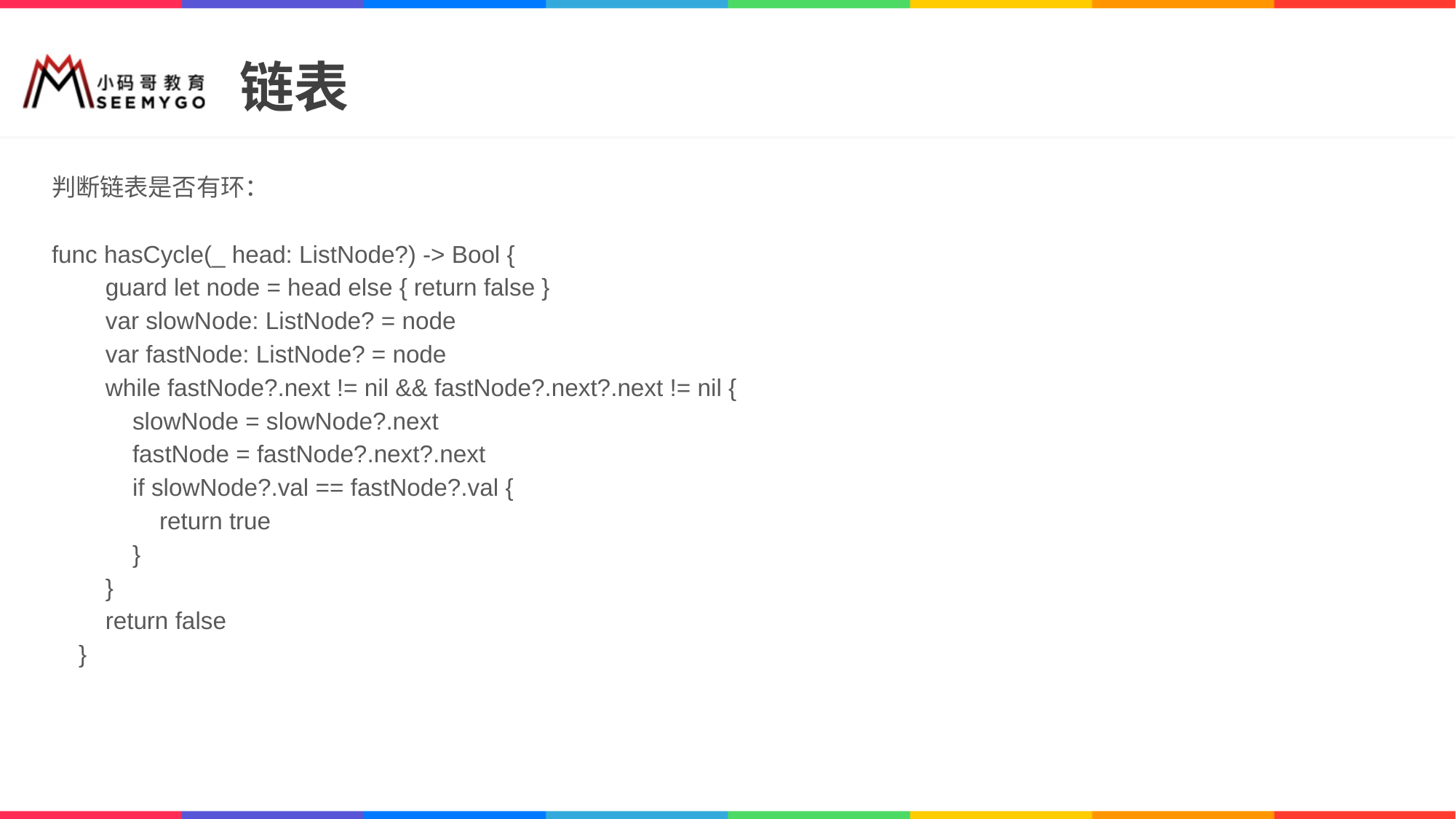

# 链表
判断链表是否有环：

func hasCycle(_ head: ListNode?) -> Bool {
        guard let node = head else { return false }
        var slowNode: ListNode? = node
        var fastNode: ListNode? = node
        while fastNode?.next != nil && fastNode?.next?.next != nil {
            slowNode = slowNode?.next
            fastNode = fastNode?.next?.next
            if slowNode?.val == fastNode?.val {
                return true
            }
        }
        return false
    }